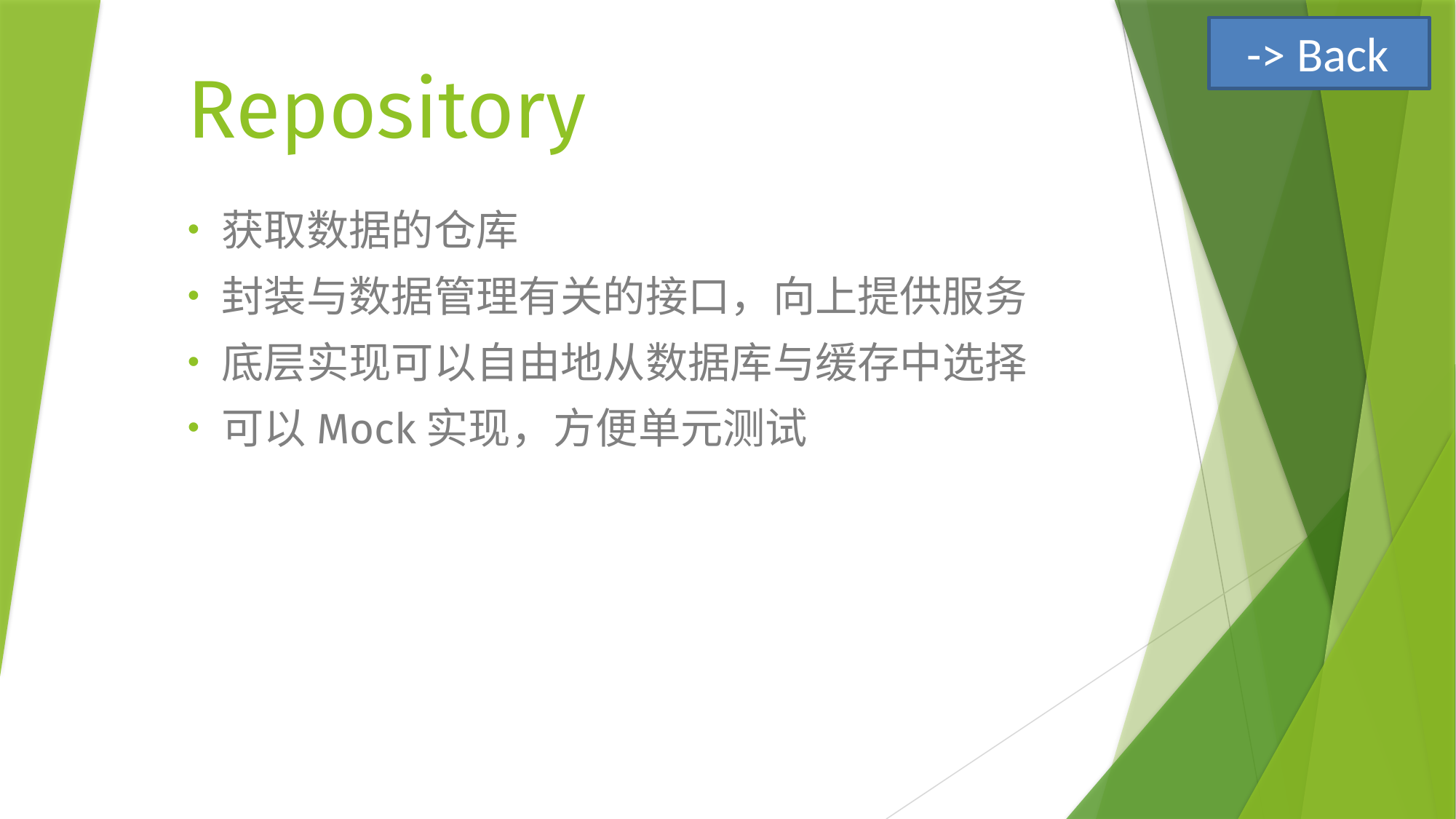

-> Back
# Repository
获取数据的仓库
封装与数据管理有关的接口，向上提供服务
底层实现可以自由地从数据库与缓存中选择
可以Mock实现，方便单元测试